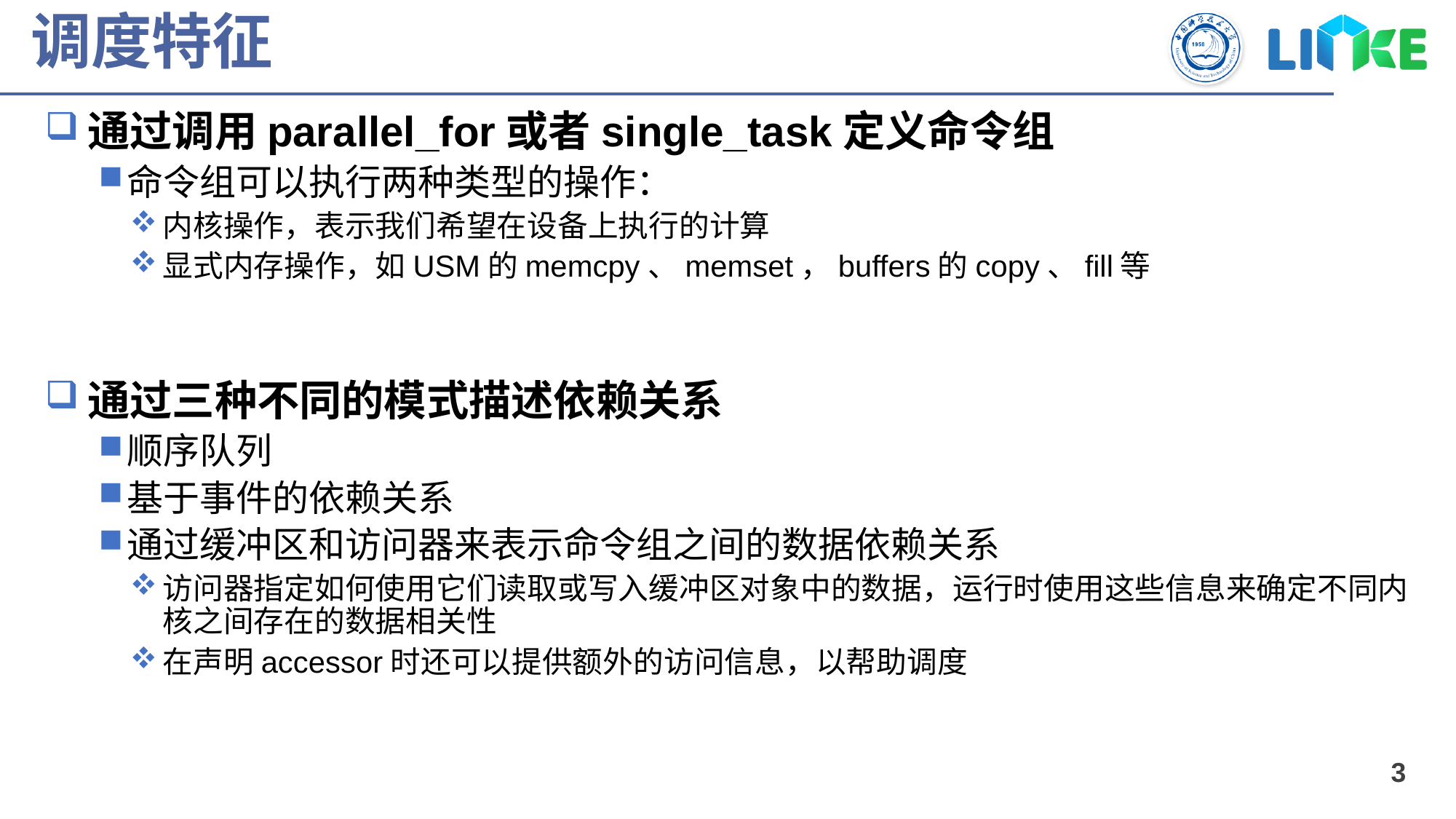

# 调度特征
通过调用parallel_for或者single_task定义命令组
命令组可以执行两种类型的操作：
内核操作，表示我们希望在设备上执行的计算
显式内存操作，如USM的memcpy、memset，buffers的copy、fill等

通过三种不同的模式描述依赖关系
顺序队列
基于事件的依赖关系
通过缓冲区和访问器来表示命令组之间的数据依赖关系
访问器指定如何使用它们读取或写入缓冲区对象中的数据，运行时使用这些信息来确定不同内核之间存在的数据相关性
在声明accessor时还可以提供额外的访问信息，以帮助调度

3